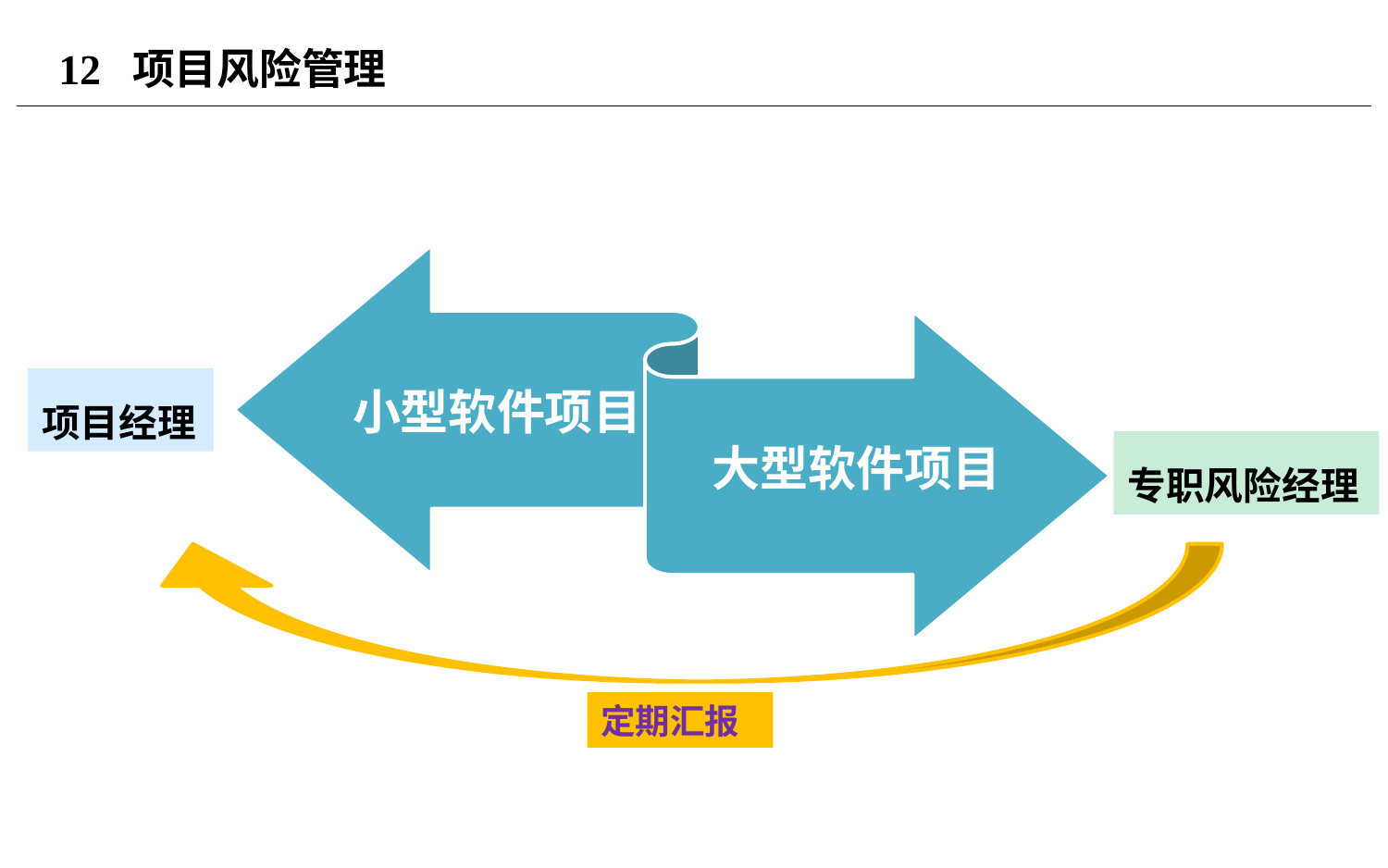

# 12  项目风险管理

小型软件项目
大型软件项目
项目经理
专职风险经理

定期汇报